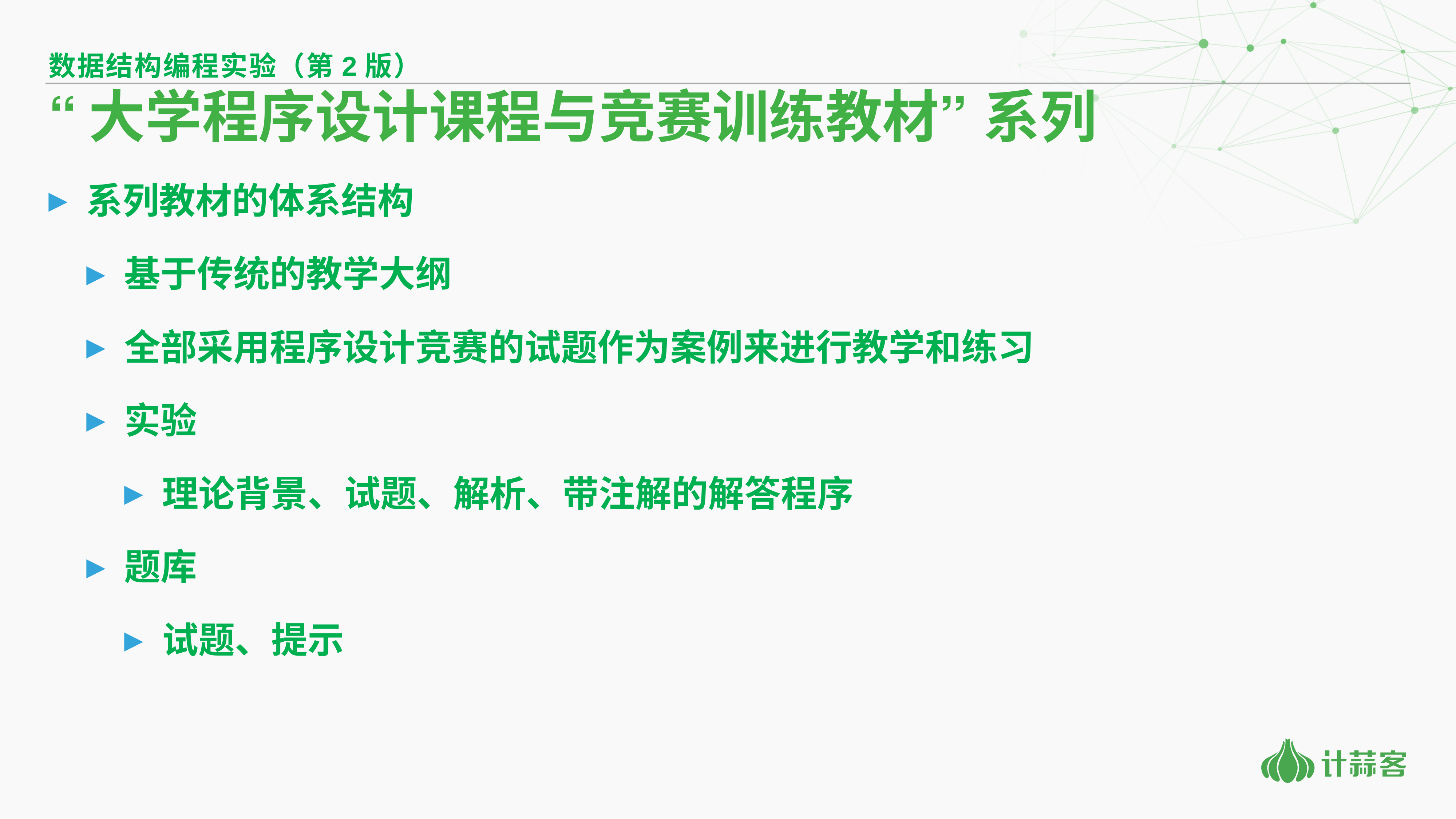

数据结构编程实验（第2版）
# “大学程序设计课程与竞赛训练教材” 系列
系列教材的体系结构
基于传统的教学大纲
全部采用程序设计竞赛的试题作为案例来进行教学和练习
实验
理论背景、试题、解析、带注解的解答程序
题库
试题、提示